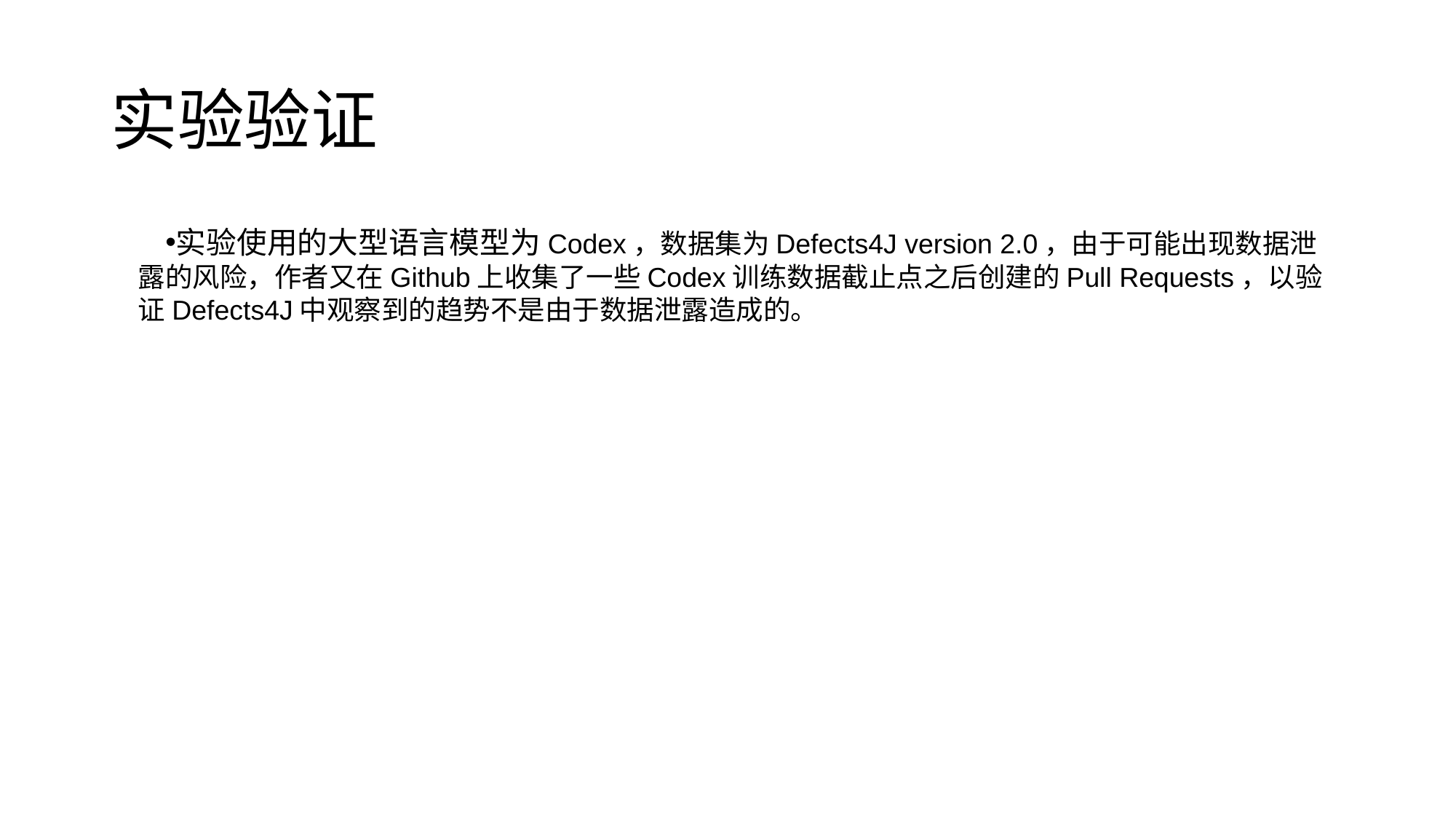

# 实验验证
实验使用的大型语言模型为Codex，数据集为Defects4J version 2.0，由于可能出现数据泄露的风险，作者又在Github上收集了一些Codex训练数据截止点之后创建的Pull Requests，以验证Defects4J中观察到的趋势不是由于数据泄露造成的。